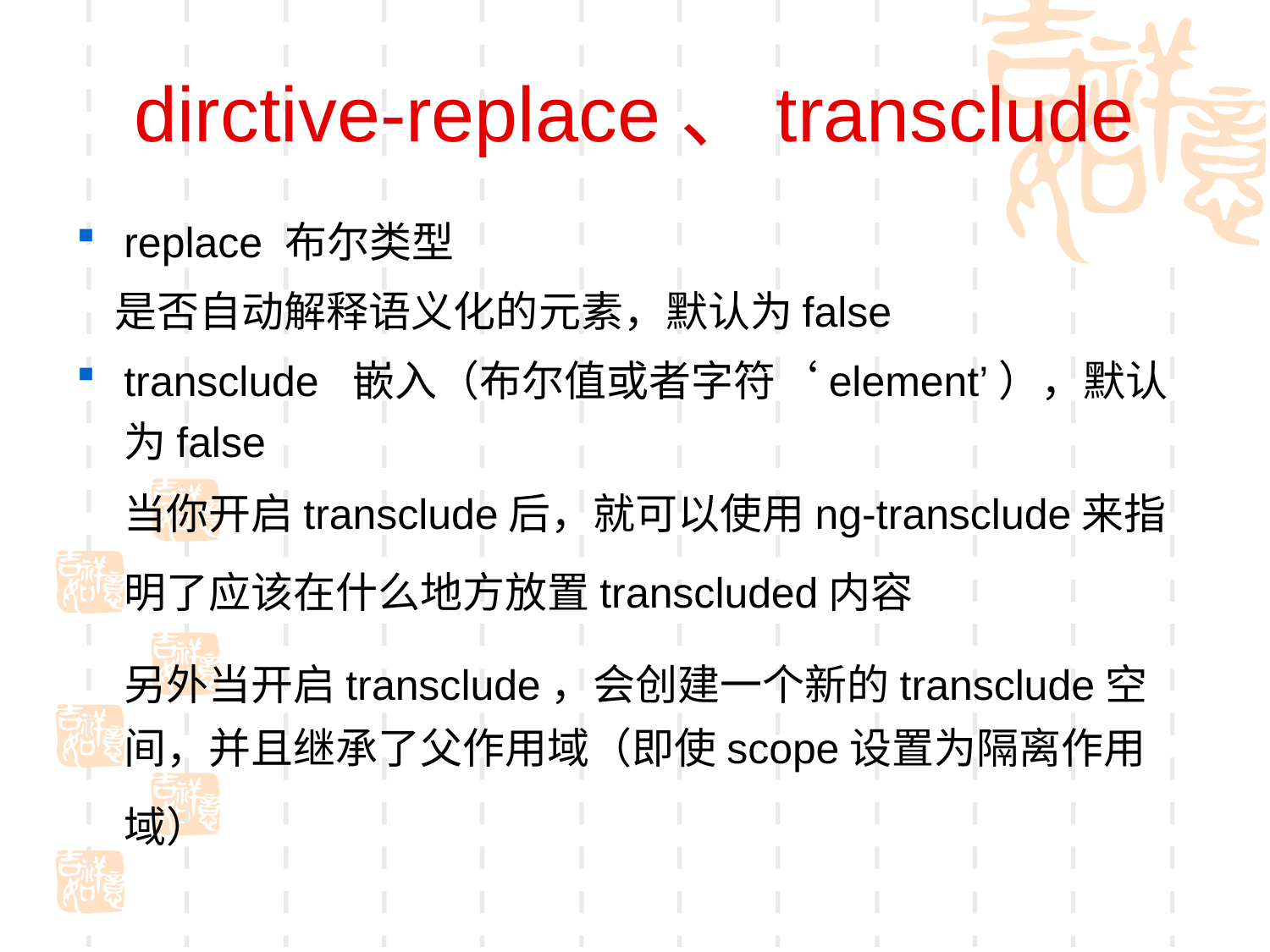

dirctive-replace、transclude
replace 布尔类型
   是否自动解释语义化的元素，默认为false
transclude  嵌入（布尔值或者字符‘element’），默认为false
	当你开启transclude后，就可以使用ng-transclude来指明了应该在什么地方放置transcluded内容
	另外当开启transclude，会创建一个新的transclude空间，并且继承了父作用域（即使scope设置为隔离作用域）